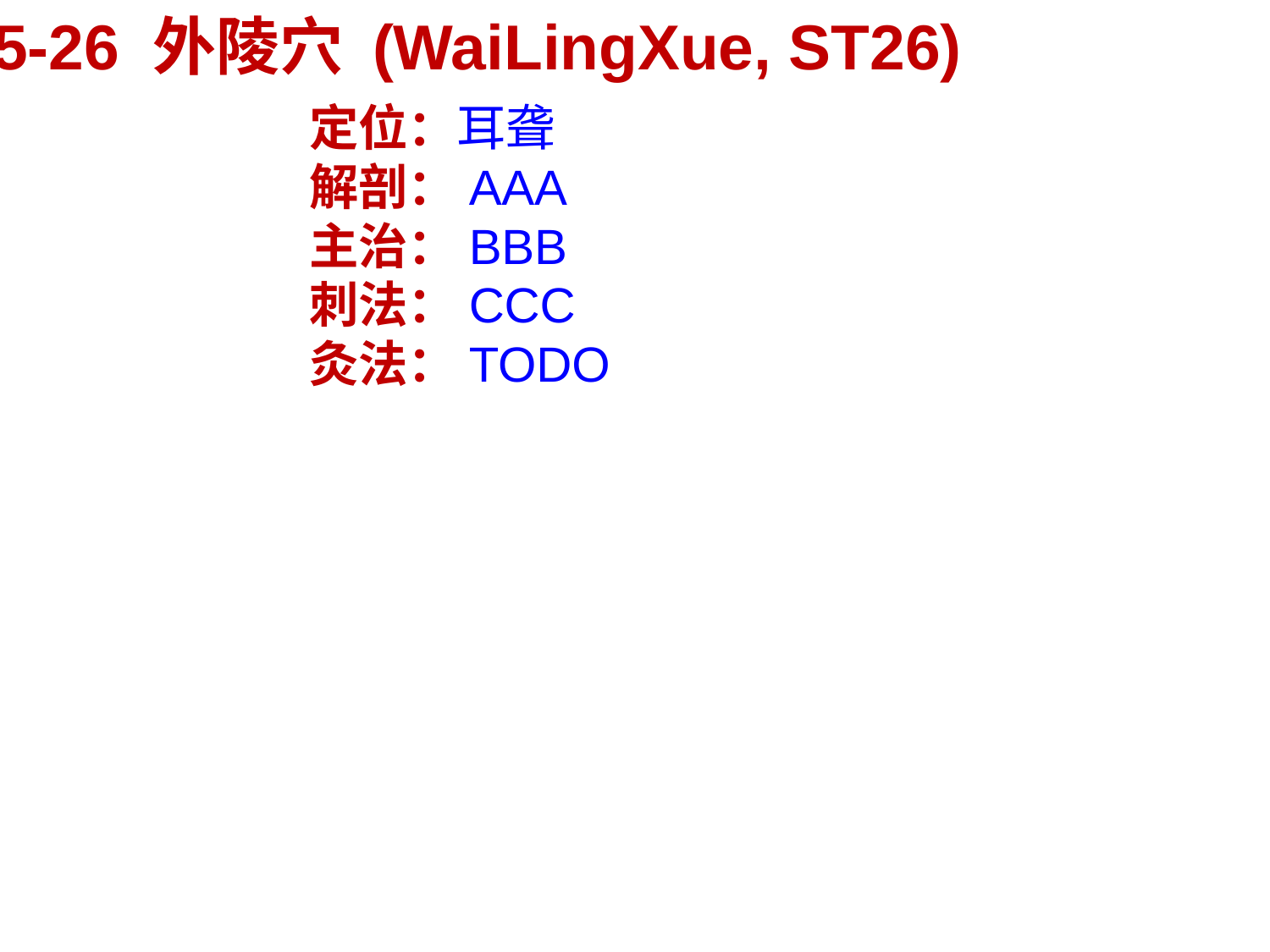

45-26 外陵穴 (WaiLingXue, ST26)
定位：耳聋
解剖：AAA
主治：BBB
刺法：CCC
灸法：TODO